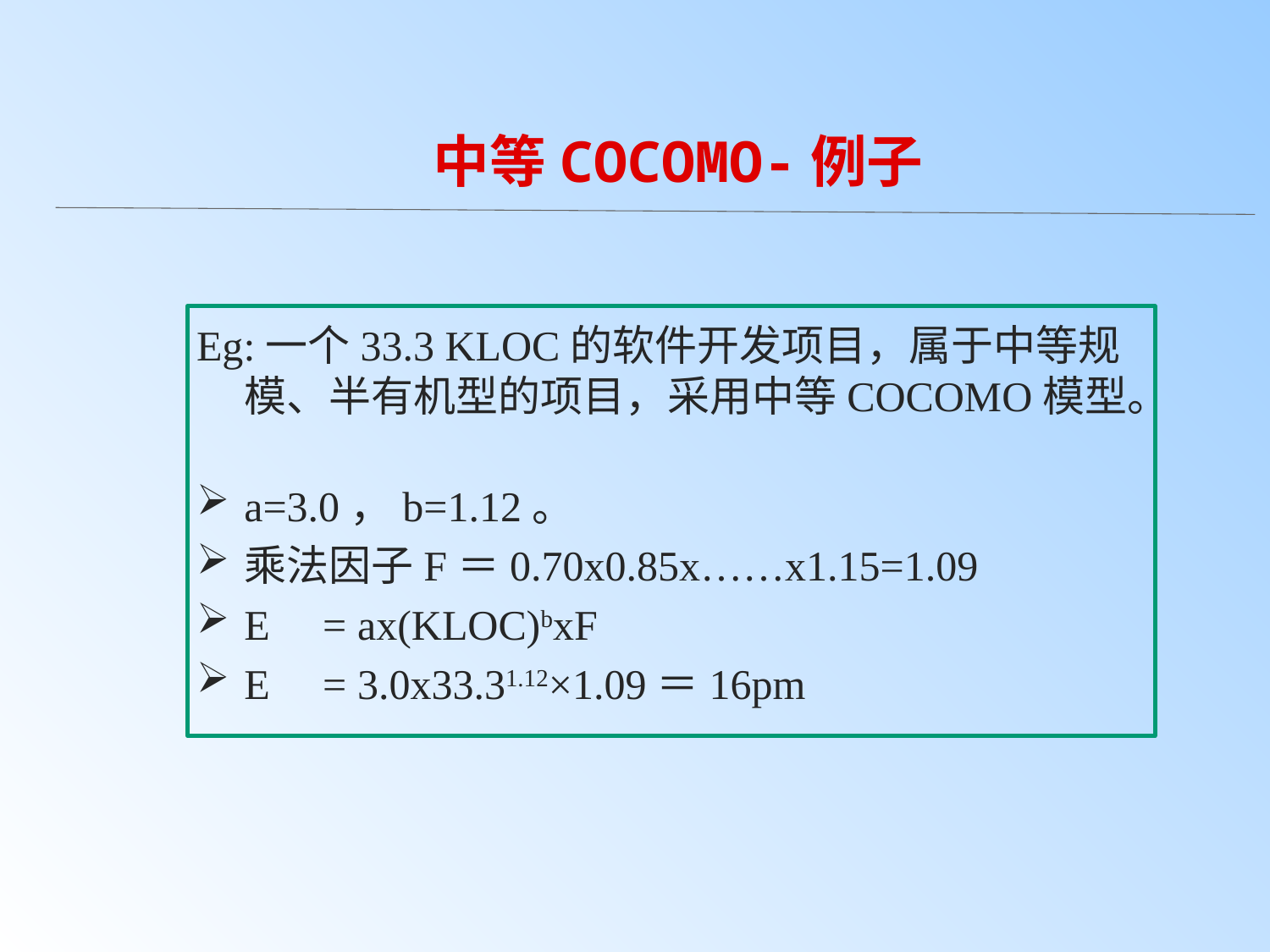

中等COCOMO-例子

Eg:一个33.3 KLOC的软件开发项目，属于中等规模、半有机型的项目，采用中等COCOMO模型。
a=3.0，b=1.12。
乘法因子F＝0.70x0.85x……x1.15=1.09
E     = ax(KLOC)bxF
E     = 3.0x33.31.12×1.09＝16pm